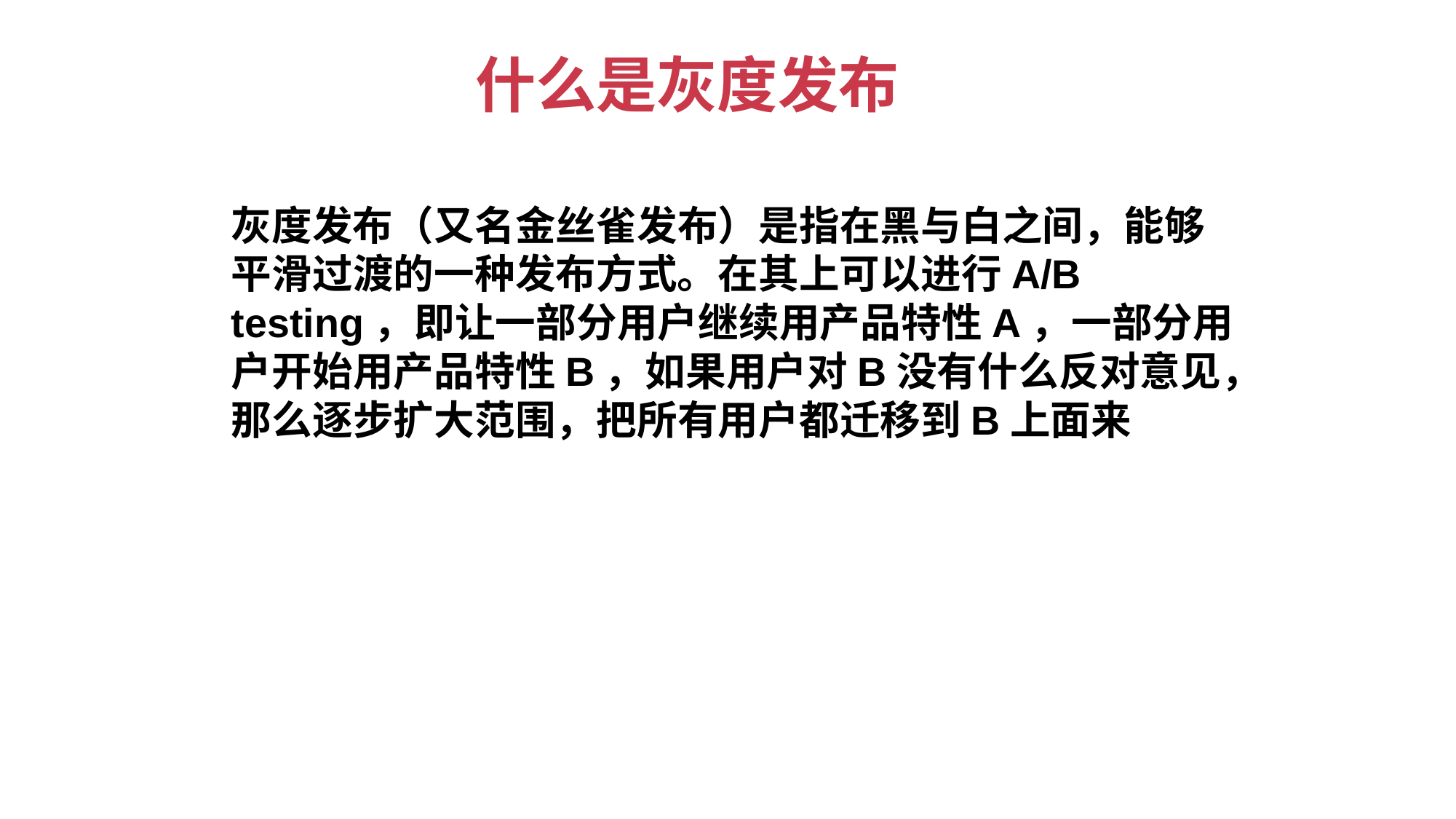

什么是灰度发布
灰度发布（又名金丝雀发布）是指在黑与白之间，能够平滑过渡的一种发布方式。在其上可以进行A/B testing，即让一部分用户继续用产品特性A，一部分用户开始用产品特性B，如果用户对B没有什么反对意见，那么逐步扩大范围，把所有用户都迁移到B上面来